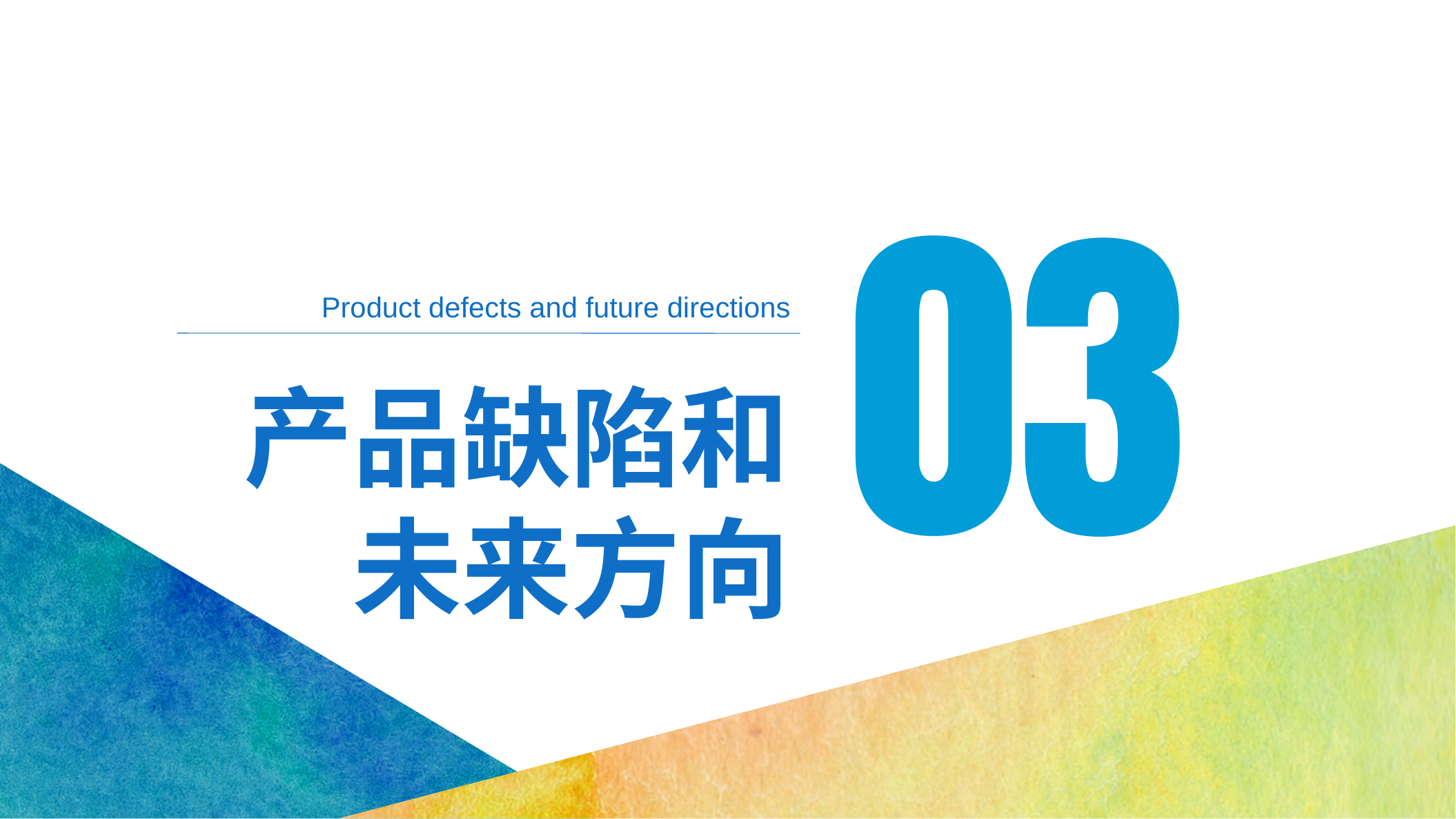

03
Product defects and future directions

产品缺陷和
未来方向